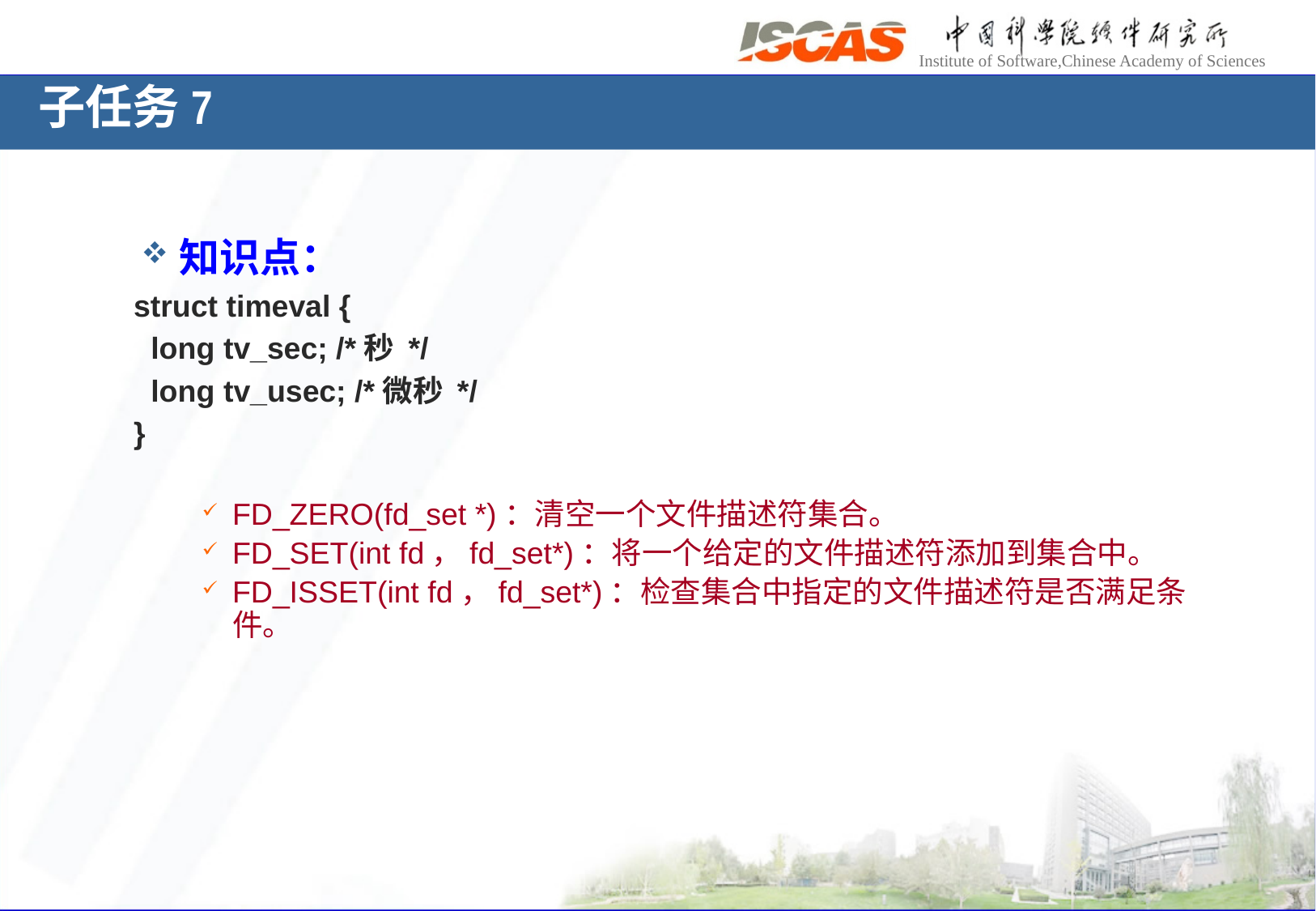

子任务7
知识点：
struct timeval {
  long tv_sec; /*秒 */
  long tv_usec; /*微秒 */
}

FD_ZERO(fd_set *)：清空一个文件描述符集合。
FD_SET(int fd，fd_set*)：将一个给定的文件描述符添加到集合中。
FD_ISSET(int fd，fd_set*)：检查集合中指定的文件描述符是否满足条件。